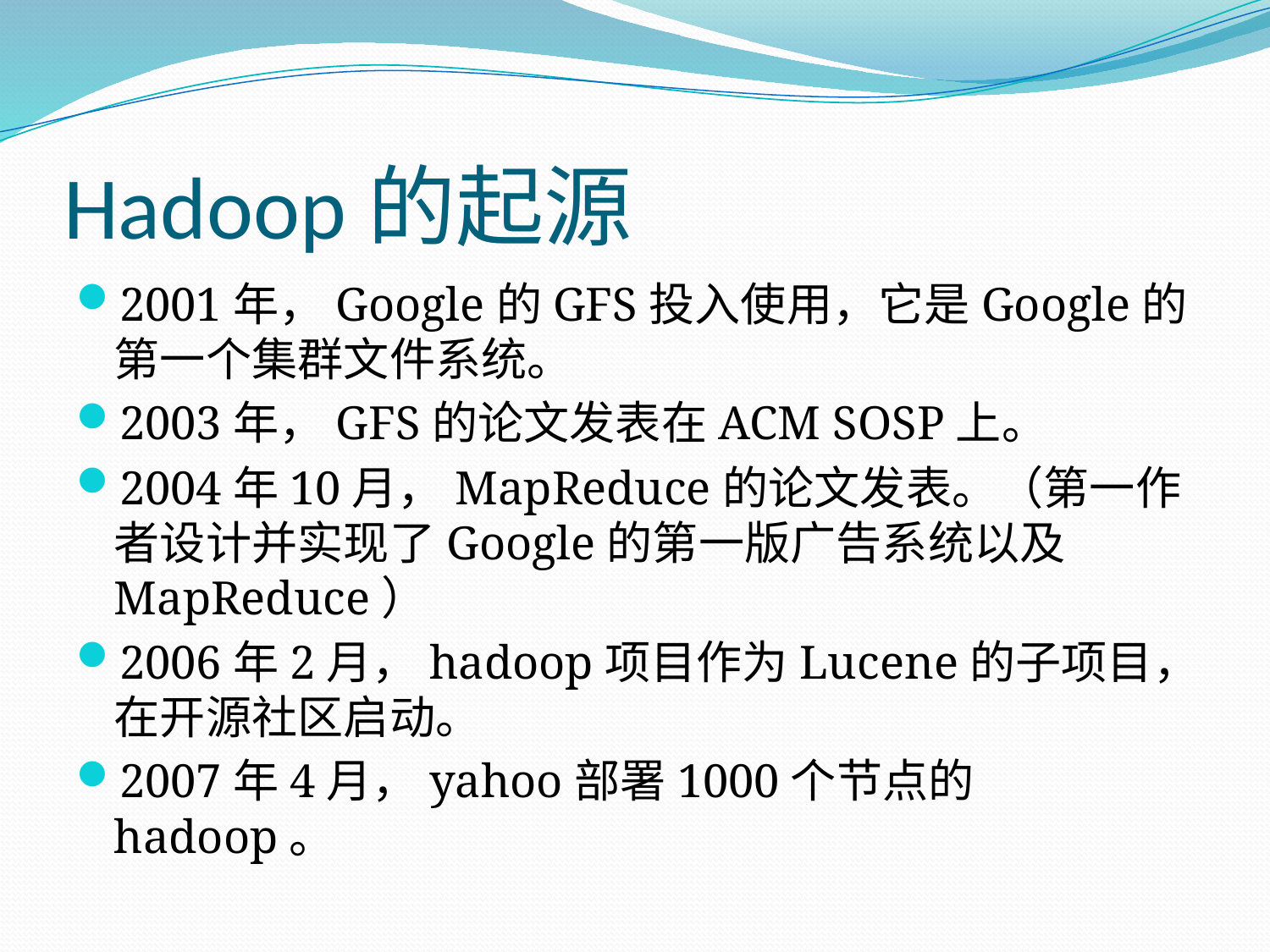

# Hadoop的起源
2001年，Google的GFS投入使用，它是Google的第一个集群文件系统。
2003年，GFS的论文发表在ACM SOSP上。
2004年10月，MapReduce的论文发表。（第一作者设计并实现了Google的第一版广告系统以及MapReduce）
2006年2月，hadoop项目作为Lucene的子项目，在开源社区启动。
2007年4月，yahoo部署1000个节点的hadoop。